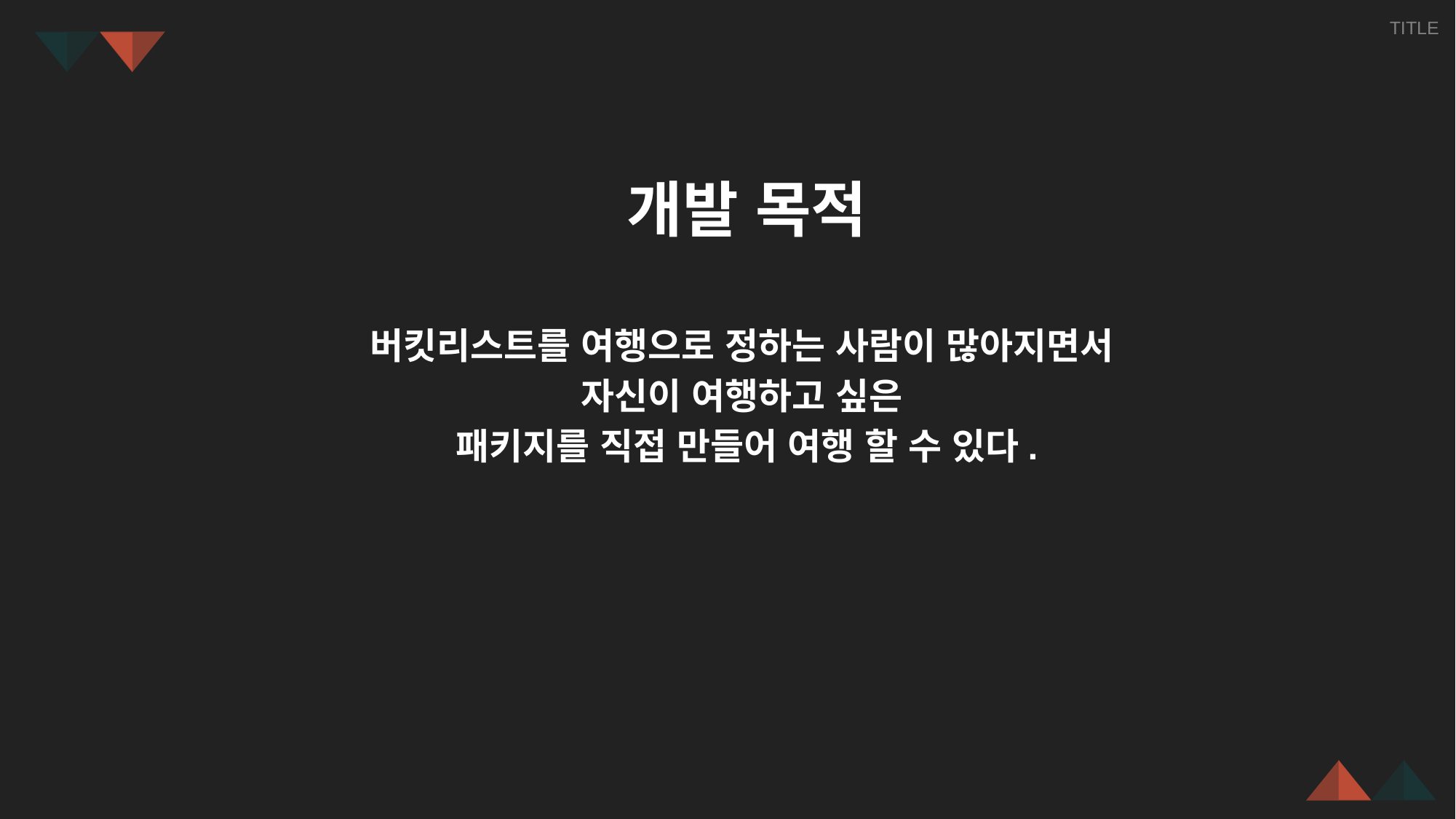

TITLE
개발 목적
버킷리스트를 여행으로 정하는 사람이 많아지면서
자신이 여행하고 싶은
패키지를 직접 만들어 여행 할 수 있다.